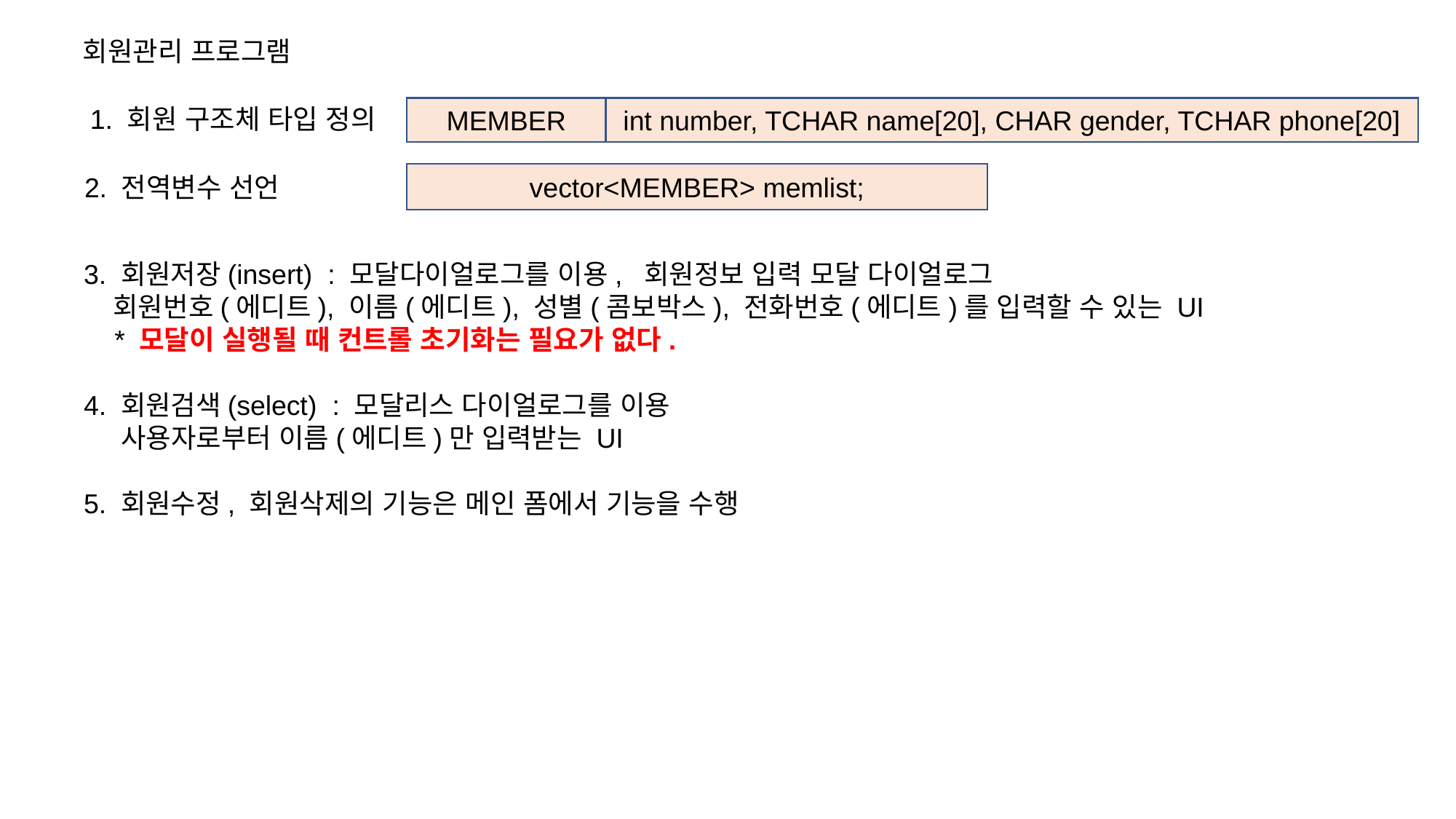

회원관리 프로그램
1. 회원 구조체 타입 정의
MEMBER
int number, TCHAR name[20], CHAR gender, TCHAR phone[20]
vector<MEMBER> memlist;
2. 전역변수 선언
3. 회원저장(insert)  : 모달다이얼로그를 이용,  회원정보 입력 모달 다이얼로그
   회원번호(에디트), 이름(에디트), 성별(콤보박스), 전화번호(에디트)를 입력할 수 있는 UI
    * 모달이 실행될 때 컨트롤 초기화는 필요가 없다.

4. 회원검색(select)  : 모달리스 다이얼로그를 이용
    사용자로부터 이름(에디트)만 입력받는 UI

5. 회원수정, 회원삭제의 기능은 메인 폼에서 기능을 수행